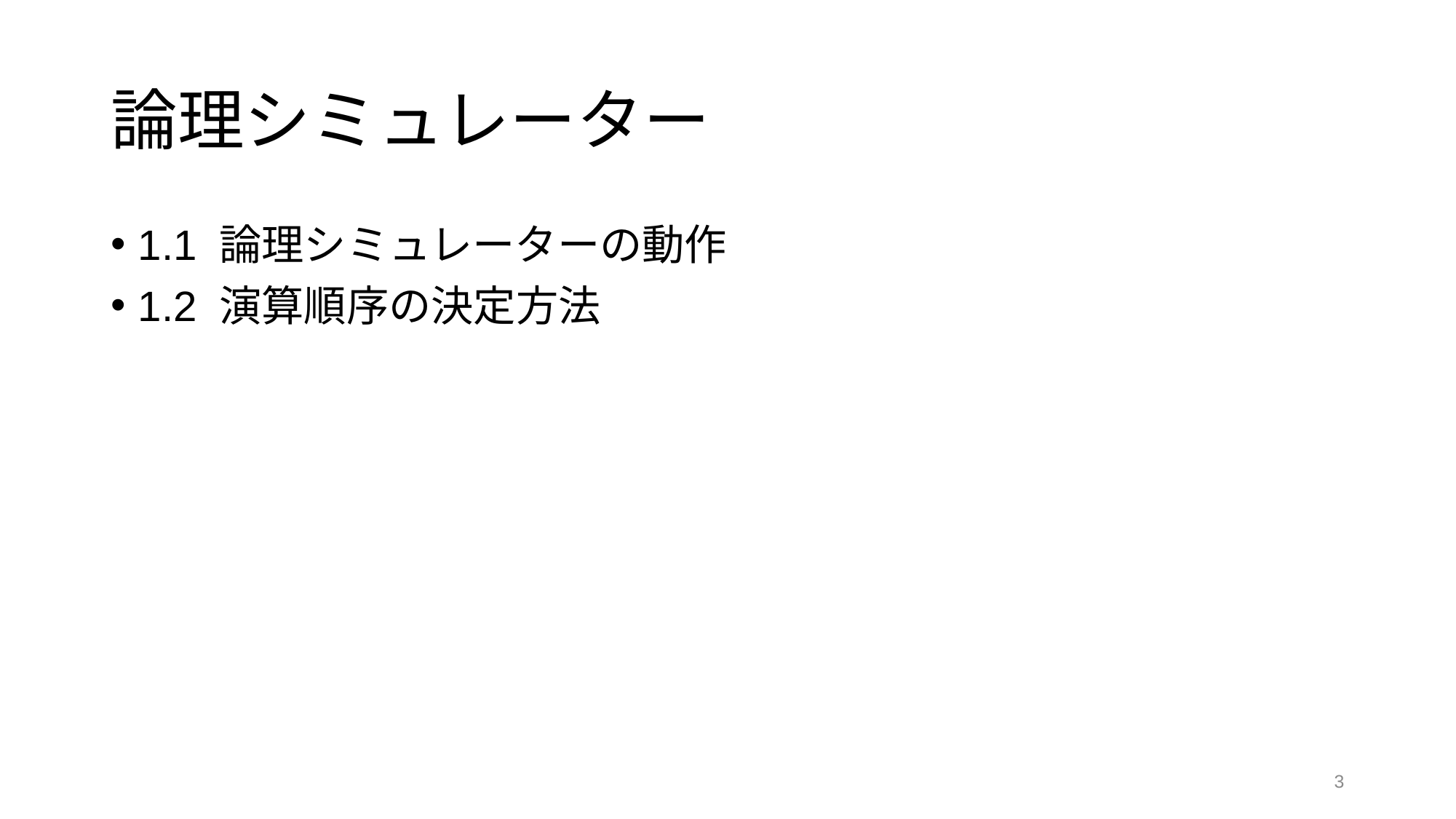

# 論理シミュレーター
1.1 論理シミュレーターの動作
1.2 演算順序の決定方法
3